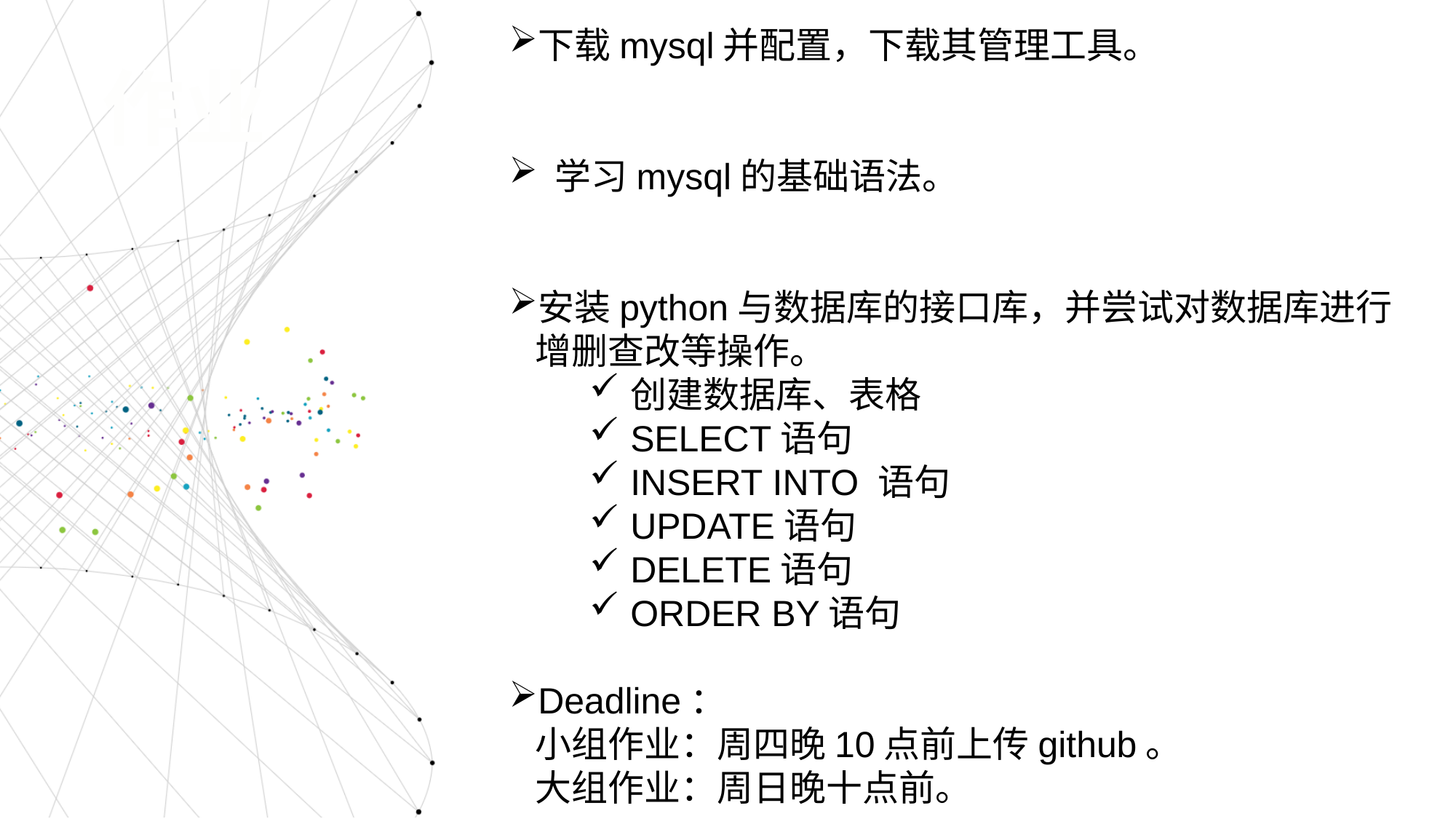

下载mysql并配置，下载其管理工具。

 学习mysql的基础语法。

安装python与数据库的接口库，并尝试对数据库进行增删查改等操作。
创建数据库、表格
SELECT语句
INSERT INTO 语句
UPDATE语句
DELETE语句
ORDER BY语句

Deadline：
小组作业：周四晚10点前上传github。
大组作业：周日晚十点前。
作业